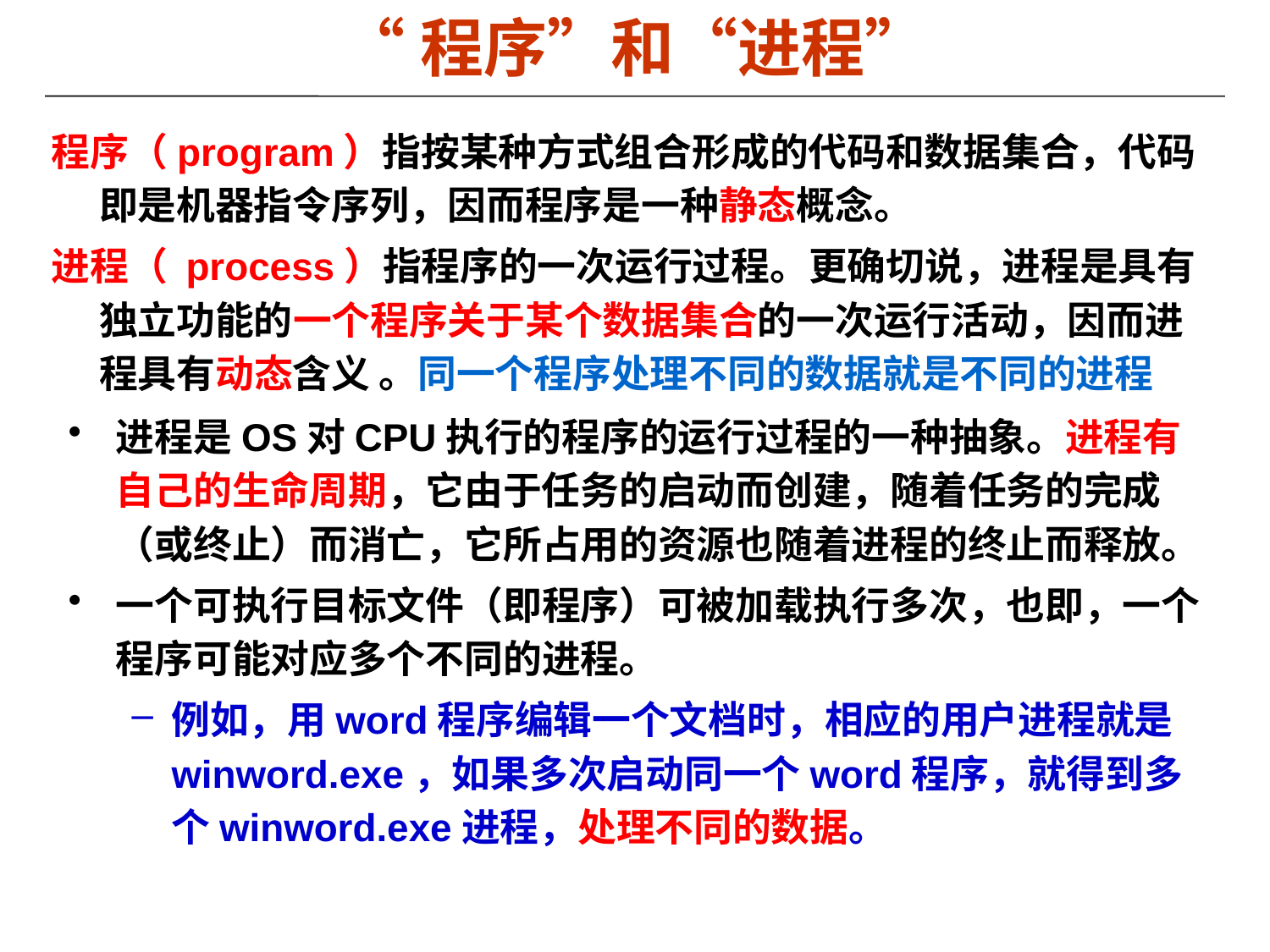

# “程序”和“进程”
程序（program）指按某种方式组合形成的代码和数据集合，代码即是机器指令序列，因而程序是一种静态概念。
进程（ process）指程序的一次运行过程。更确切说，进程是具有独立功能的一个程序关于某个数据集合的一次运行活动，因而进程具有动态含义 。同一个程序处理不同的数据就是不同的进程
进程是OS对CPU执行的程序的运行过程的一种抽象。进程有自己的生命周期，它由于任务的启动而创建，随着任务的完成（或终止）而消亡，它所占用的资源也随着进程的终止而释放。
一个可执行目标文件（即程序）可被加载执行多次，也即，一个程序可能对应多个不同的进程。
例如，用word程序编辑一个文档时，相应的用户进程就是winword.exe，如果多次启动同一个word程序，就得到多个winword.exe进程，处理不同的数据。